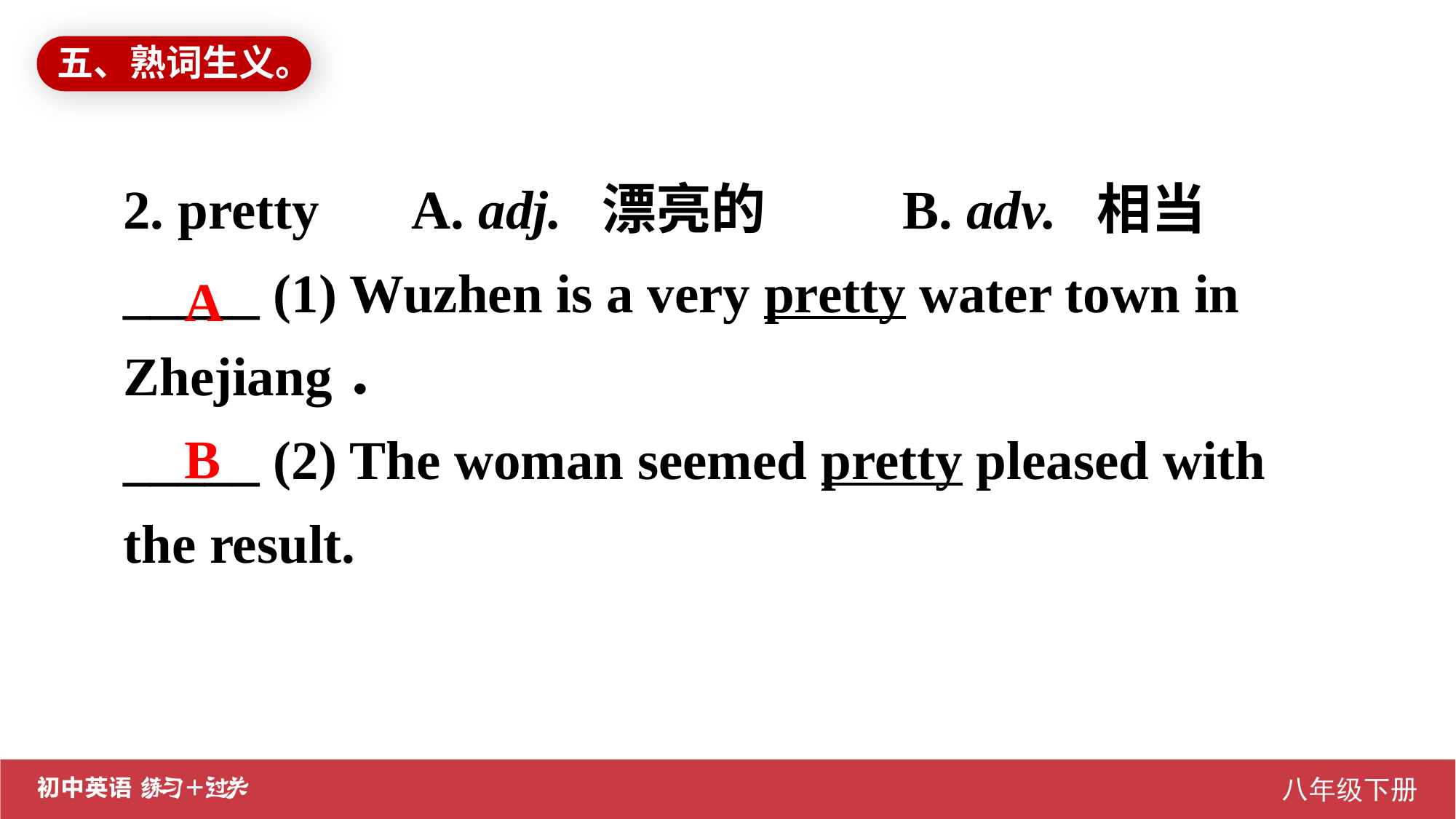

五、熟词生义。

2. pretty       A. adj.  漂亮的          B. adv.  相当
_____ (1) Wuzhen is a very pretty water town in Zhejiang．
_____ (2) The woman seemed pretty pleased with the result.

A
B